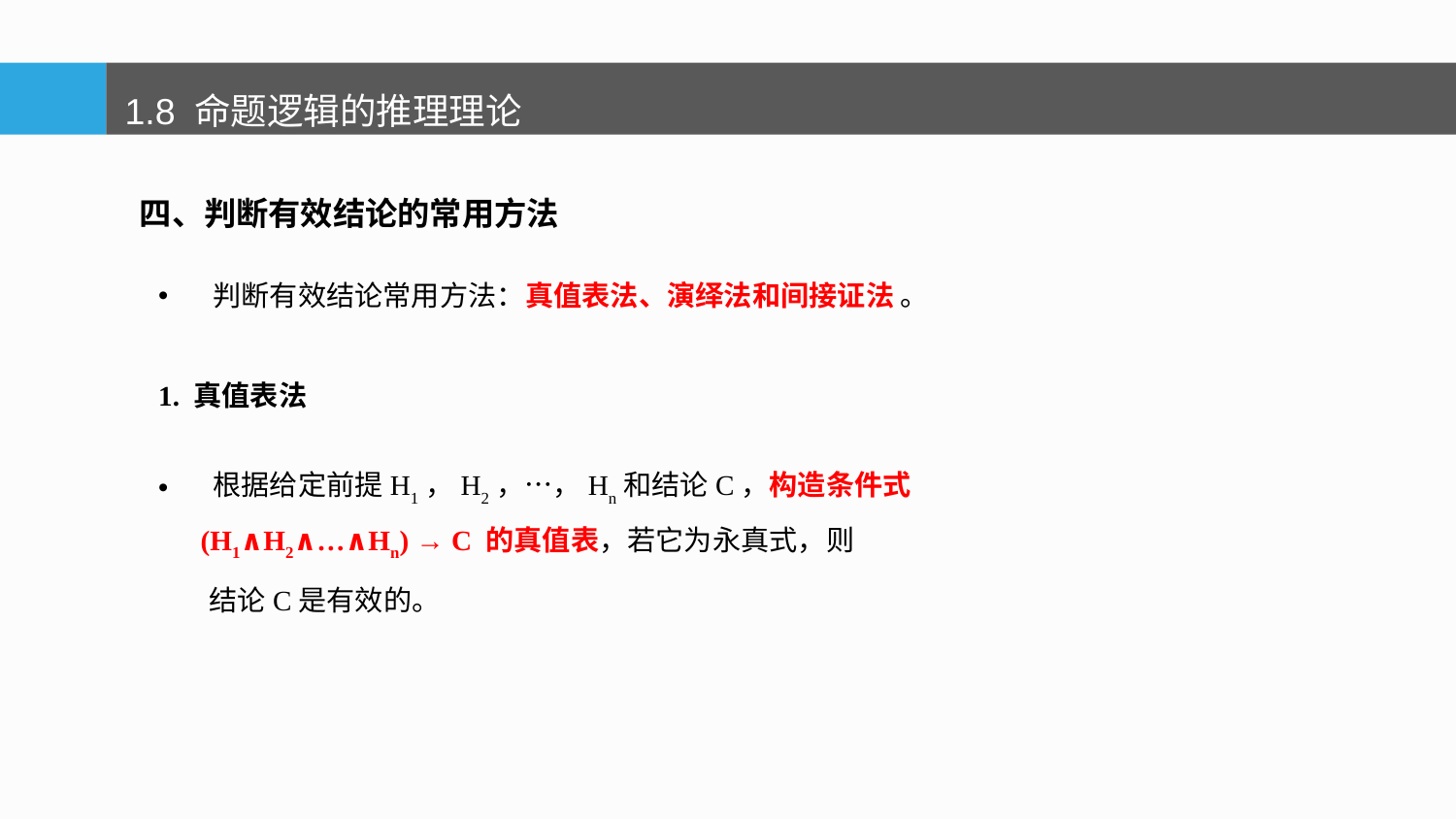

1.8 命题逻辑的推理理论

四、判断有效结论的常用方法
判断有效结论常用方法：真值表法、演绎法和间接证法 。

1. 真值表法
根据给定前提H1，H2，…，Hn和结论C，构造条件式
      (H1∧H2∧…∧Hn) → C 的真值表，若它为永真式，则
       结论C是有效的。